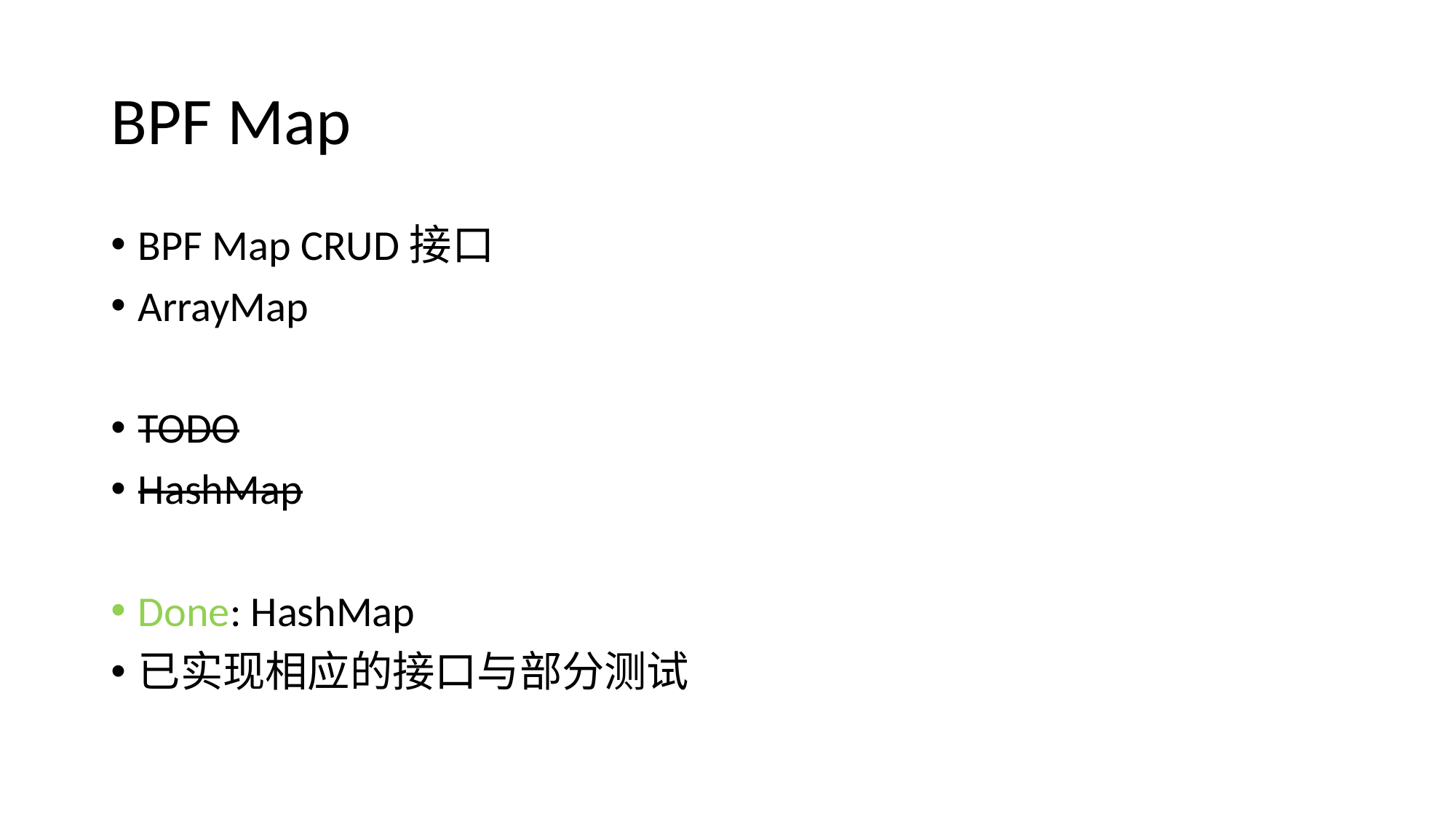

# BPF Map
BPF Map CRUD接口
ArrayMap

TODO
HashMap

Done: HashMap
已实现相应的接口与部分测试